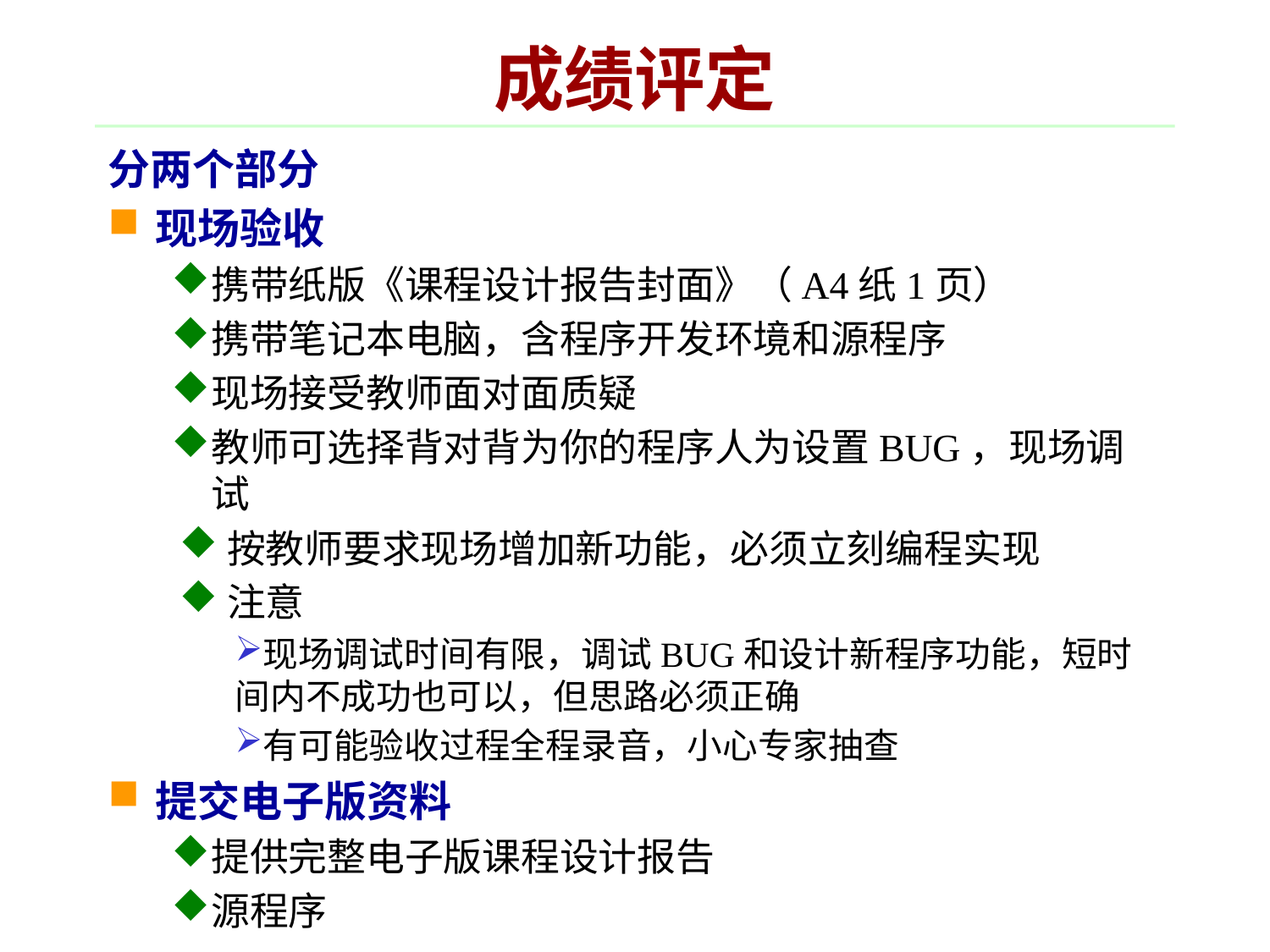

# 成绩评定
分两个部分
现场验收
携带纸版《课程设计报告封面》（A4纸1页）
携带笔记本电脑，含程序开发环境和源程序
现场接受教师面对面质疑
教师可选择背对背为你的程序人为设置BUG，现场调试
按教师要求现场增加新功能，必须立刻编程实现
注意
现场调试时间有限，调试BUG和设计新程序功能，短时间内不成功也可以，但思路必须正确
有可能验收过程全程录音，小心专家抽查
提交电子版资料
提供完整电子版课程设计报告
源程序